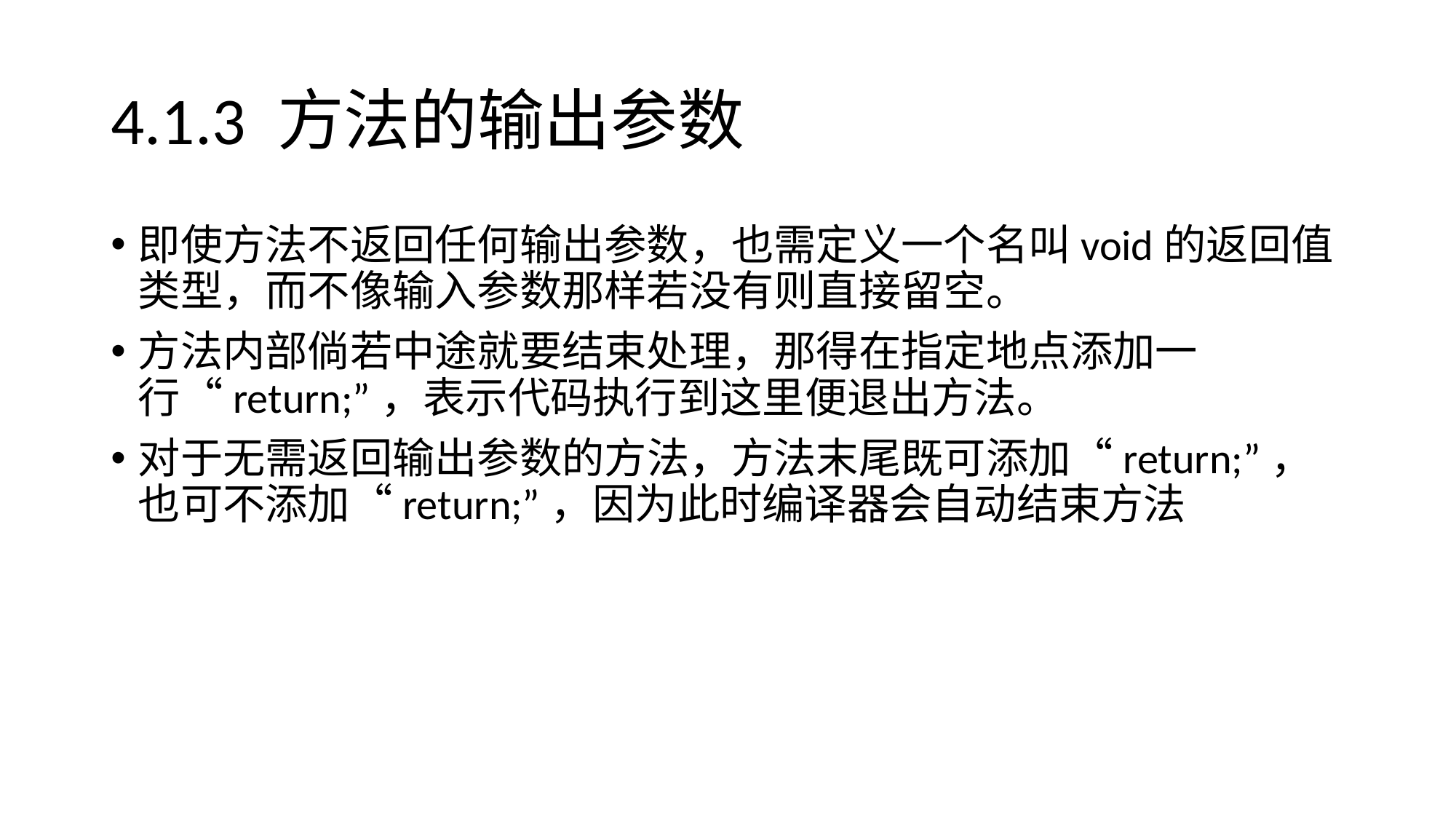

# 4.1.3 方法的输出参数
即使方法不返回任何输出参数，也需定义一个名叫void的返回值类型，而不像输入参数那样若没有则直接留空。
方法内部倘若中途就要结束处理，那得在指定地点添加一行“return;”，表示代码执行到这里便退出方法。
对于无需返回输出参数的方法，方法末尾既可添加“return;”，也可不添加“return;”，因为此时编译器会自动结束方法